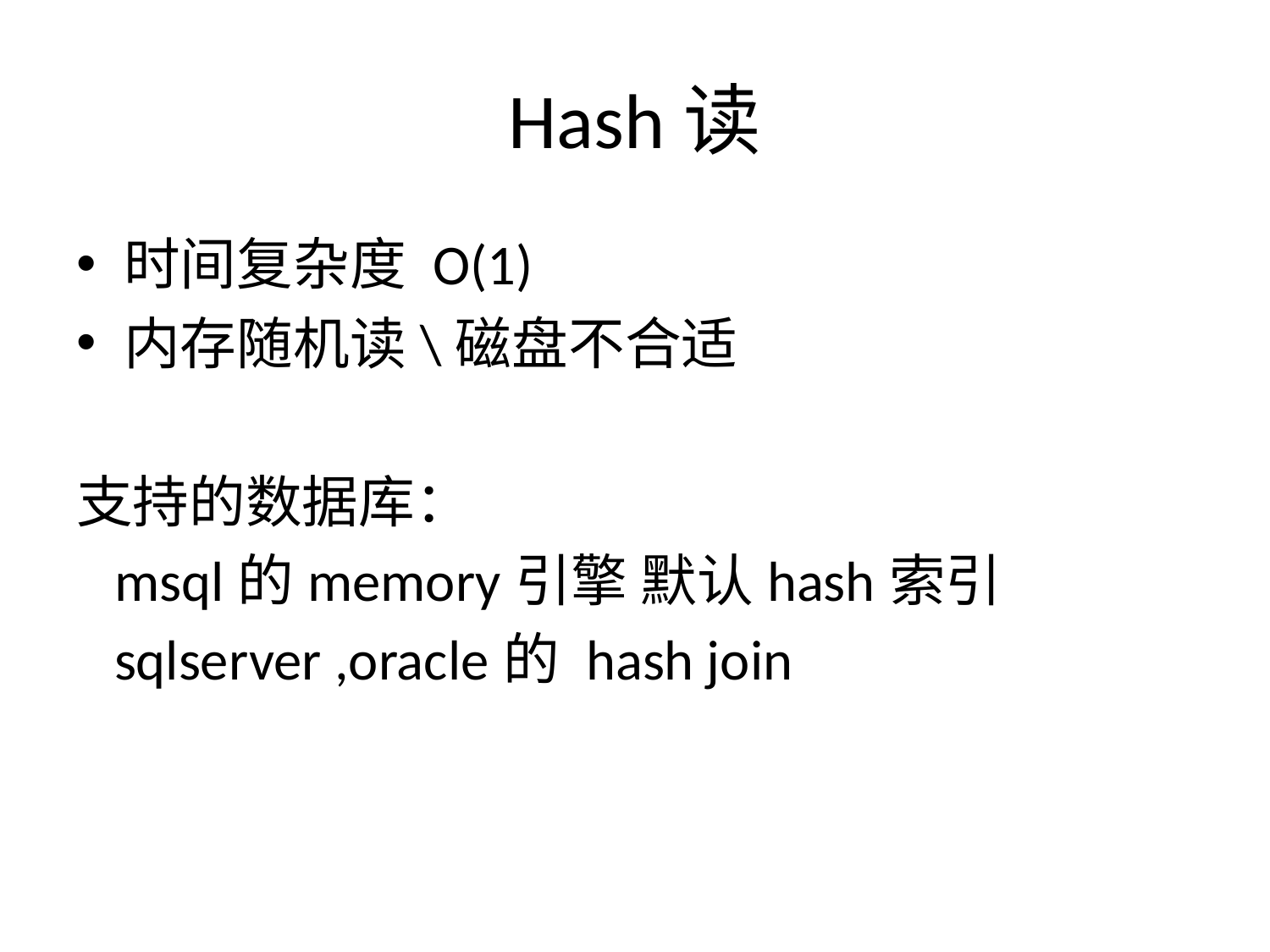

# Hash读
时间复杂度 O(1)
内存随机读\磁盘不合适

支持的数据库：
   msql的memory引擎 默认hash索引
   sqlserver ,oracle的 hash join